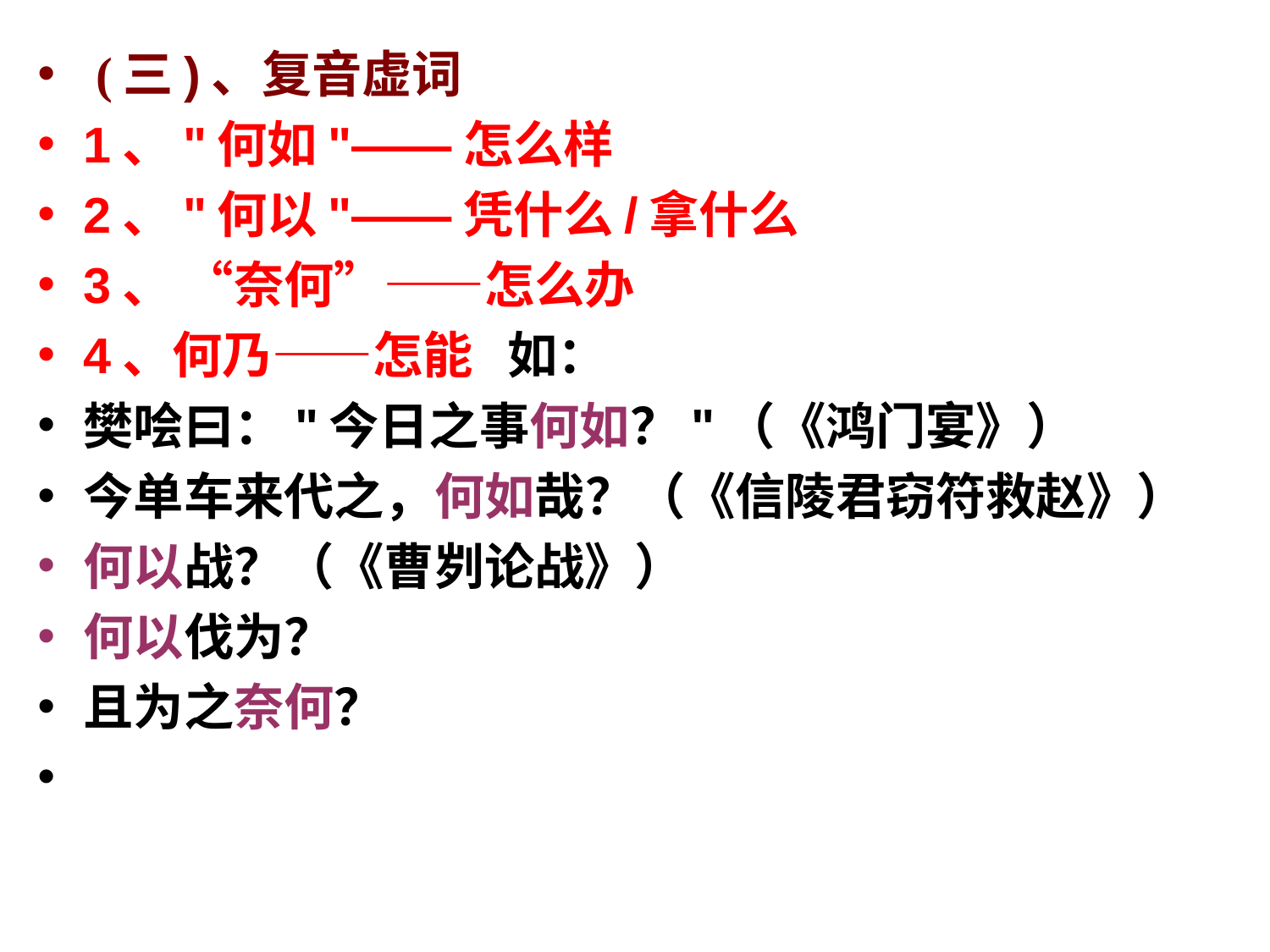

(三)、复音虚词
1、"何如"——怎么样
2、"何以"——凭什么/拿什么
3、 “奈何”——怎么办
4、何乃——怎能   如：
樊哙曰："今日之事何如？"（《鸿门宴》）
今单车来代之，何如哉？（《信陵君窃符救赵》）
何以战？（《曹刿论战》）
何以伐为？
且为之奈何？